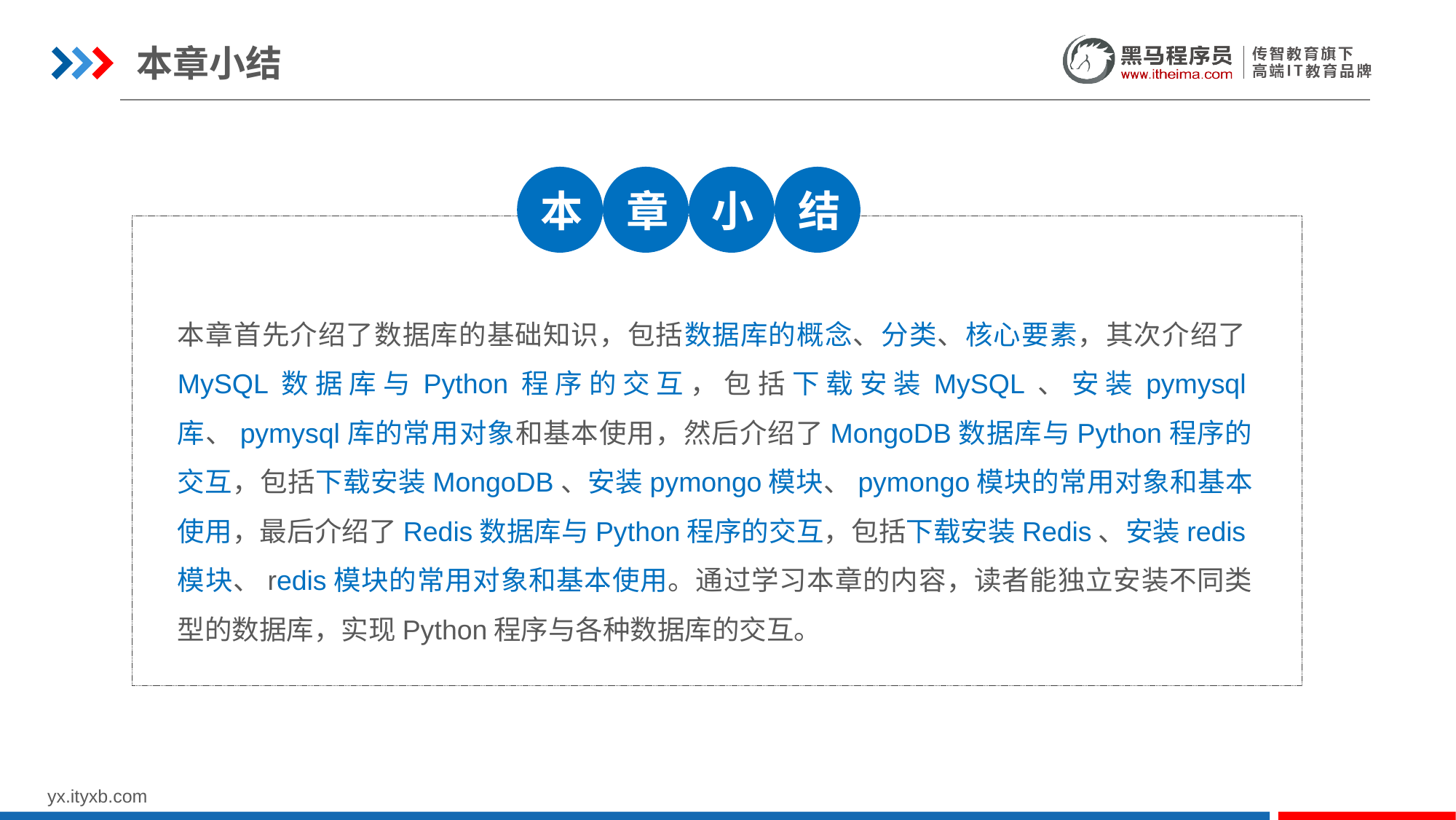

本章小结
本
章
小
结

本章首先介绍了数据库的基础知识，包括数据库的概念、分类、核心要素，其次介绍了MySQL数据库与Python程序的交互，包括下载安装MySQL、安装pymysql库、pymysql库的常用对象和基本使用，然后介绍了MongoDB数据库与Python程序的交互，包括下载安装MongoDB、安装pymongo模块、pymongo模块的常用对象和基本使用，最后介绍了Redis数据库与Python程序的交互，包括下载安装Redis、安装redis模块、redis模块的常用对象和基本使用。通过学习本章的内容，读者能独立安装不同类型的数据库，实现Python程序与各种数据库的交互。